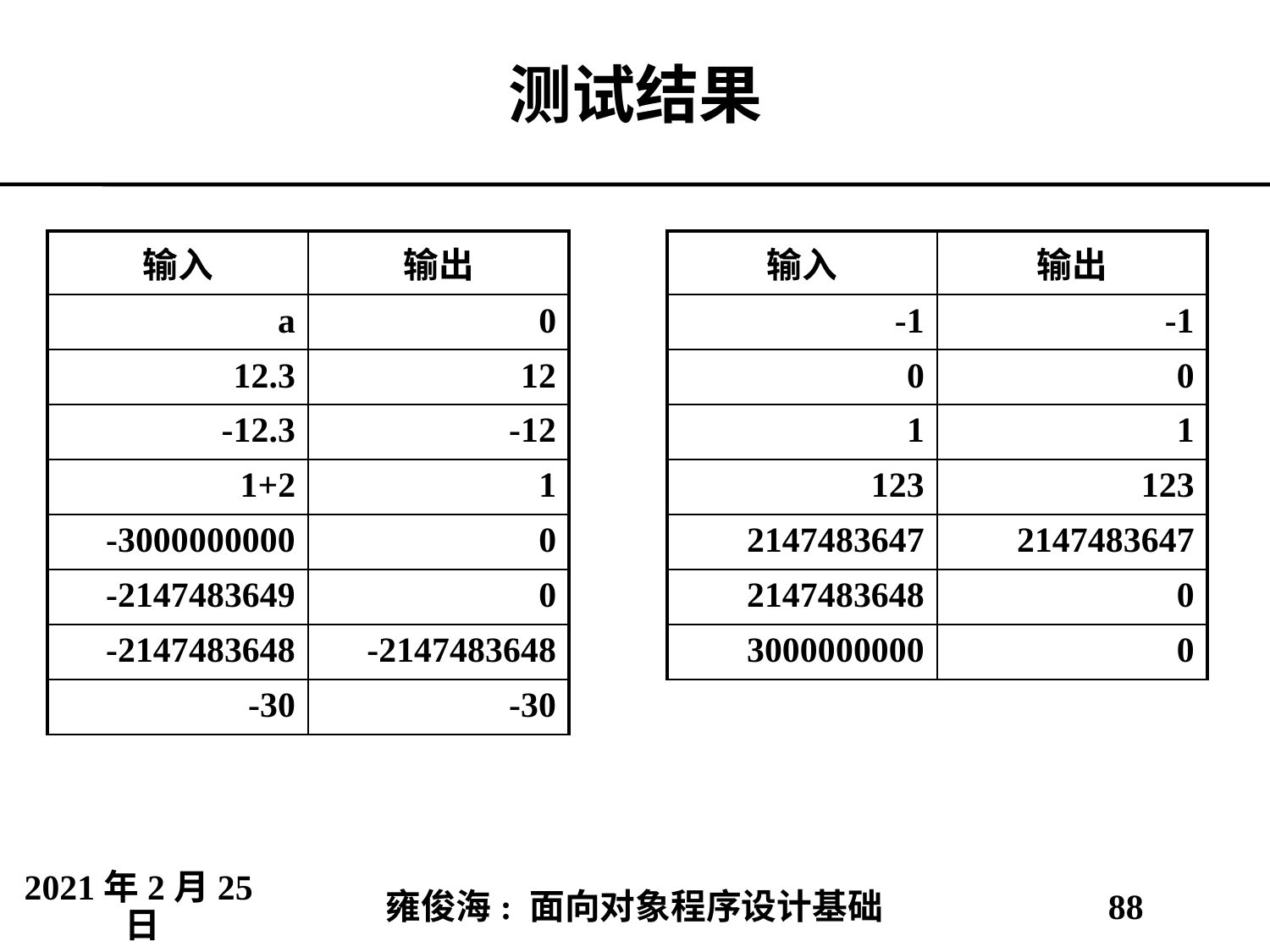

# 测试结果

| 输入 | 输出 |
| --- | --- |
| a | 0 |
| 12.3 | 12 |
| -12.3 | -12 |
| 1+2 | 1 |
| -3000000000 | 0 |
| -2147483649 | 0 |
| -2147483648 | -2147483648 |
| -30 | -30 |
| 输入 | 输出 |
| --- | --- |
| -1 | -1 |
| 0 | 0 |
| 1 | 1 |
| 123 | 123 |
| 2147483647 | 2147483647 |
| 2147483648 | 0 |
| 3000000000 | 0 |
2021年2月25日
雍俊海: 面向对象程序设计基础
88